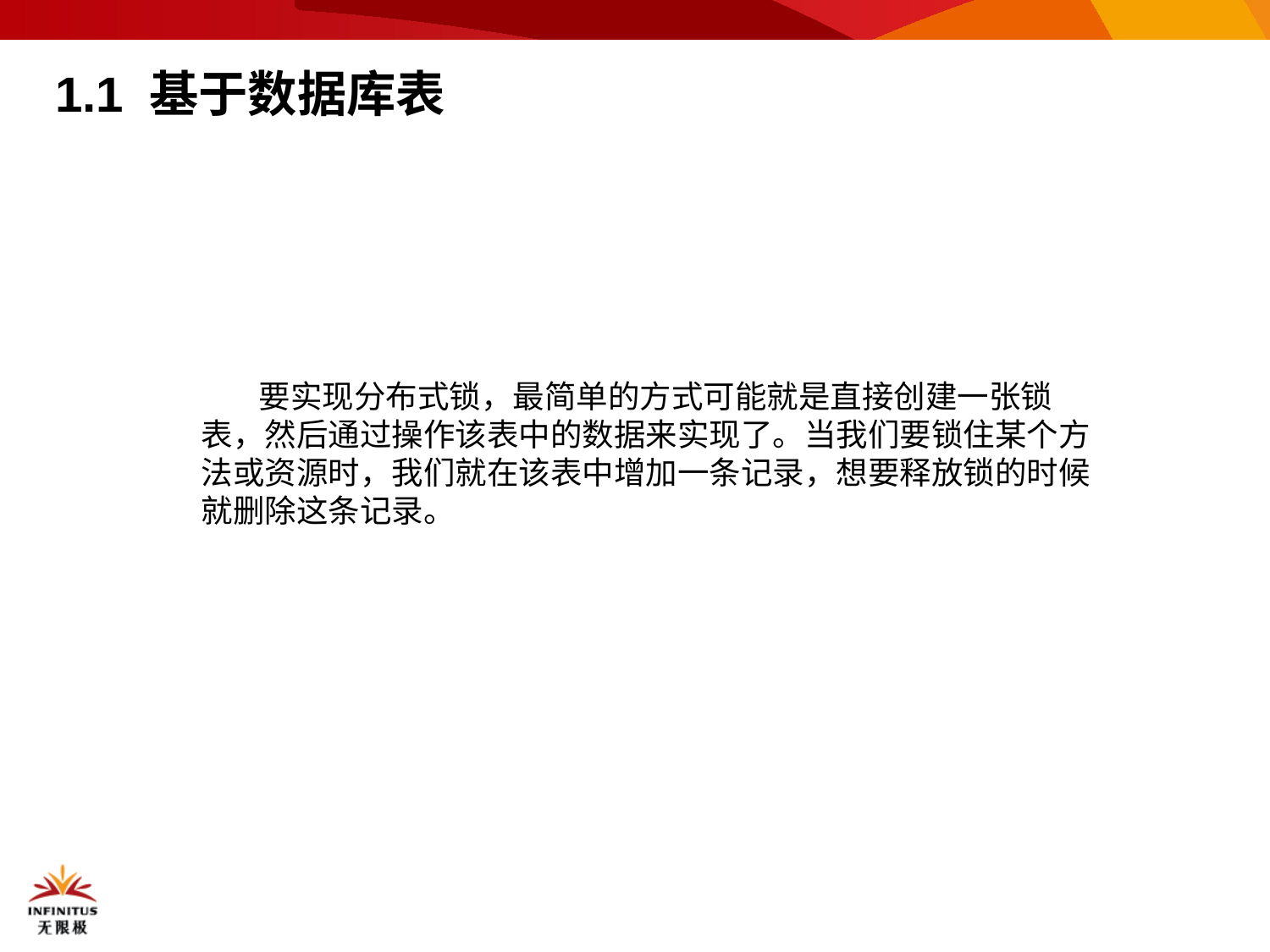

# 1.1 基于数据库表
       要实现分布式锁，最简单的方式可能就是直接创建一张锁表，然后通过操作该表中的数据来实现了。当我们要锁住某个方法或资源时，我们就在该表中增加一条记录，想要释放锁的时候就删除这条记录。